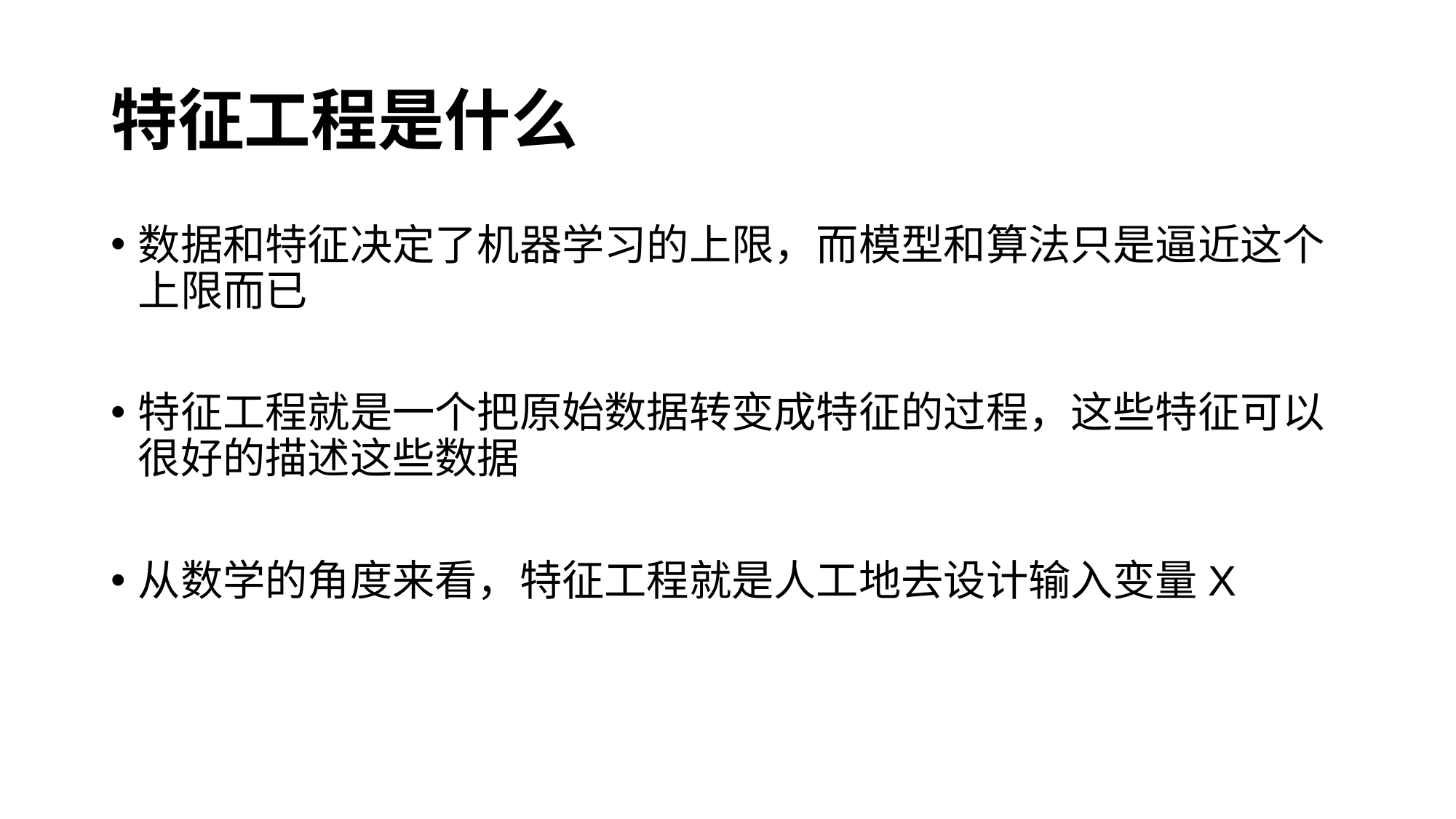

# 特征工程是什么
数据和特征决定了机器学习的上限，而模型和算法只是逼近这个上限而已

特征工程就是一个把原始数据转变成特征的过程，这些特征可以很好的描述这些数据

从数学的角度来看，特征工程就是人工地去设计输入变量X